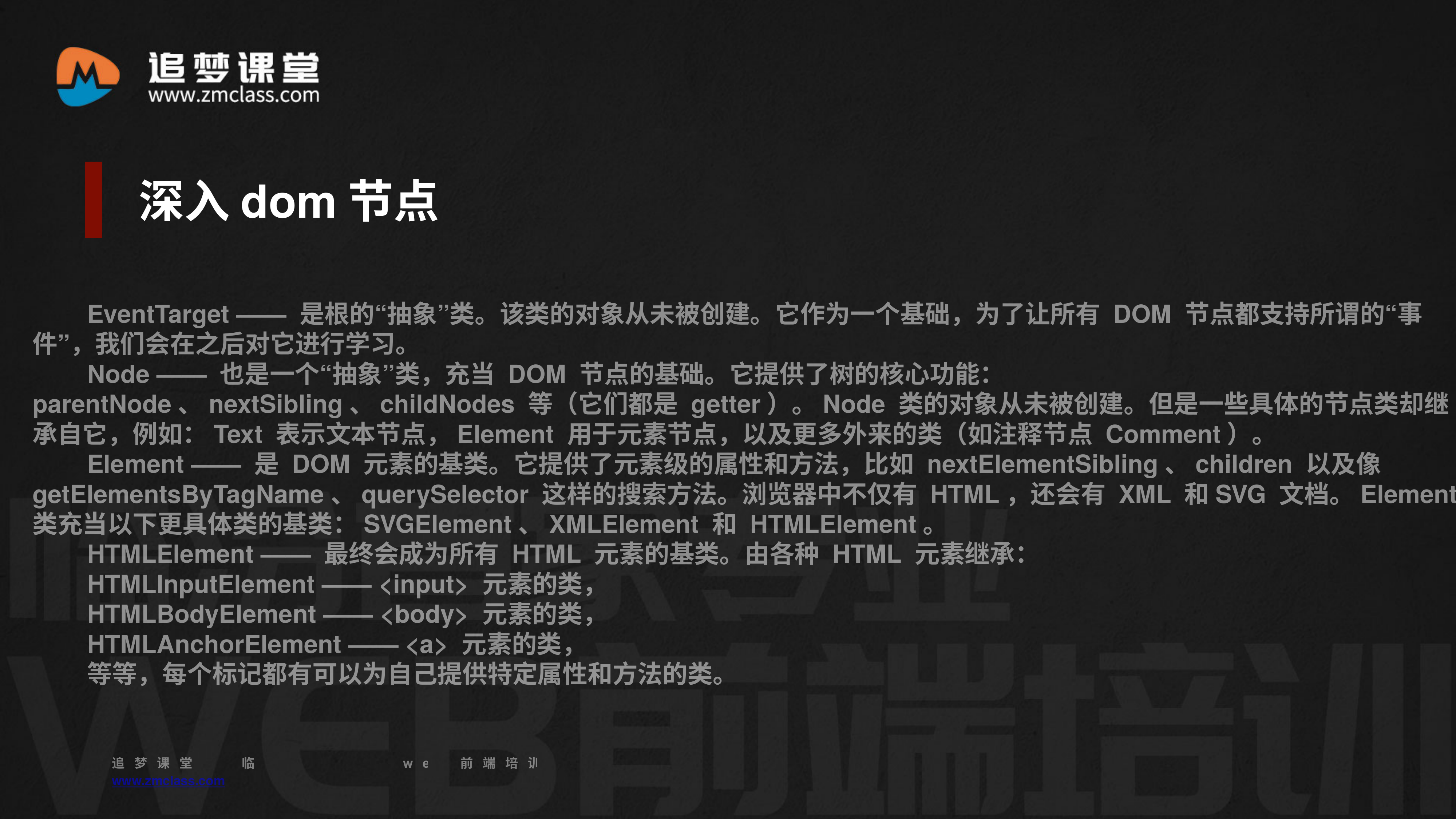

深入dom节点
	EventTarget —— 是根的“抽象”类。该类的对象从未被创建。它作为一个基础，为了让所有 DOM 节点都支持所谓的“事件”，我们会在之后对它进行学习。
	Node —— 也是一个“抽象”类，充当 DOM 节点的基础。它提供了树的核心功能：parentNode、nextSibling、childNodes 等（它们都是 getter）。Node 类的对象从未被创建。但是一些具体的节点类却继承自它，例如：Text 表示文本节点，Element 用于元素节点，以及更多外来的类（如注释节点 Comment）。
	Element —— 是 DOM 元素的基类。它提供了元素级的属性和方法，比如 nextElementSibling、children 以及像 getElementsByTagName、querySelector 这样的搜索方法。浏览器中不仅有 HTML，还会有 XML 和SVG 文档。Element 类充当以下更具体类的基类：SVGElement、XMLElement 和 HTMLElement。
	HTMLElement —— 最终会成为所有 HTML 元素的基类。由各种 HTML 元素继承：
	HTMLInputElement —— <input> 元素的类，
	HTMLBodyElement —— <body> 元素的类，
	HTMLAnchorElement —— <a> 元素的类，
	等等，每个标记都有可以为自己提供特定属性和方法的类。
追梦课堂   临汾首家专业的web前端培训机构                                                          www.zmclass.com
30